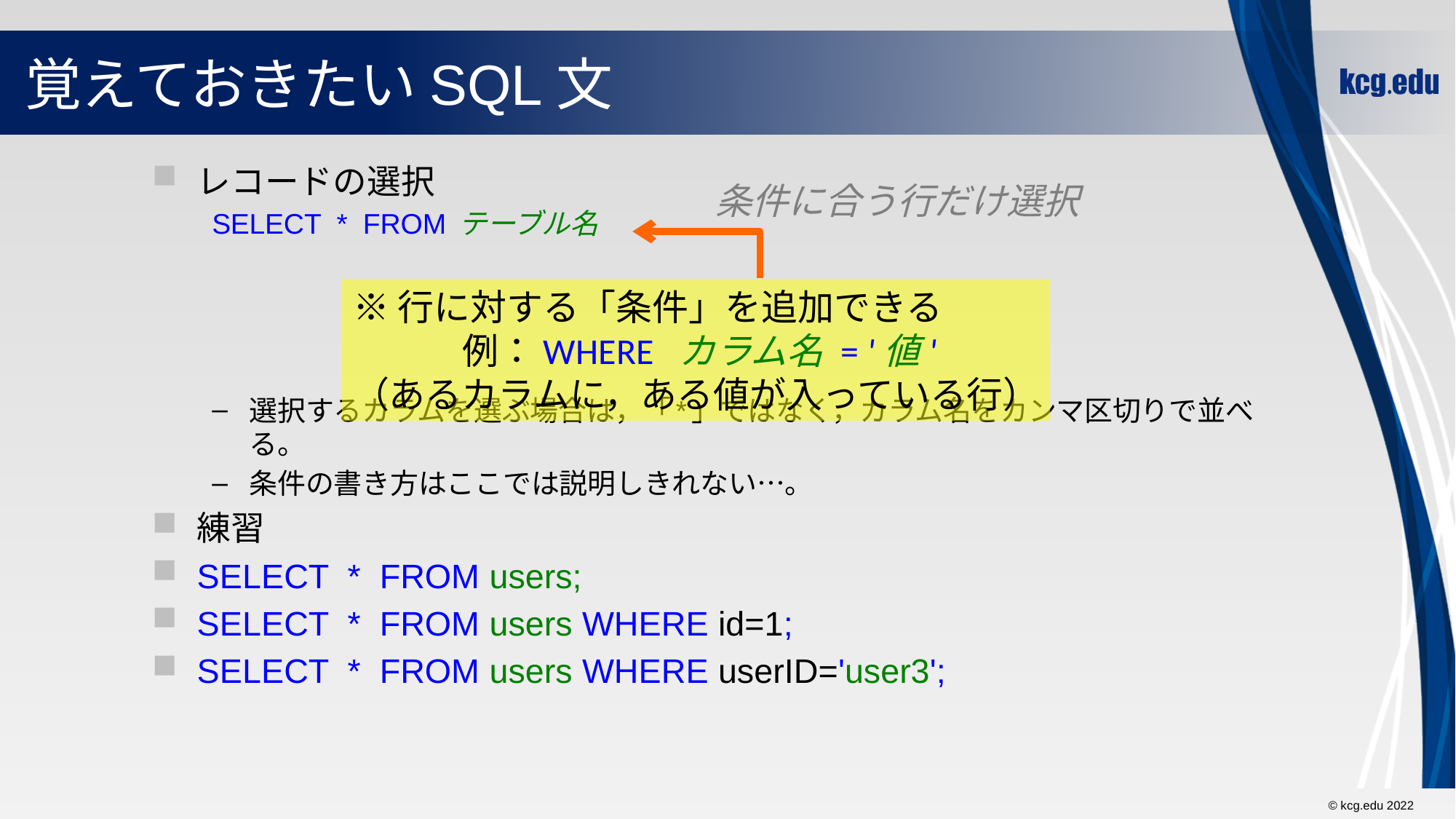

# 覚えておきたいSQL文
レコードの選択
SELECT  *  FROM テーブル名

選択するカラムを選ぶ場合は，「*」ではなく，カラム名をカンマ区切りで並べる。
条件の書き方はここでは説明しきれない…。
練習
SELECT  *  FROM users;
SELECT  *  FROM users WHERE id=1;
SELECT  *  FROM users WHERE userID='user3';

条件に合う行だけ選択

※行に対する「条件」を追加できる
	例：WHERE  カラム名 = '値'
（あるカラムに，ある値が入っている行）